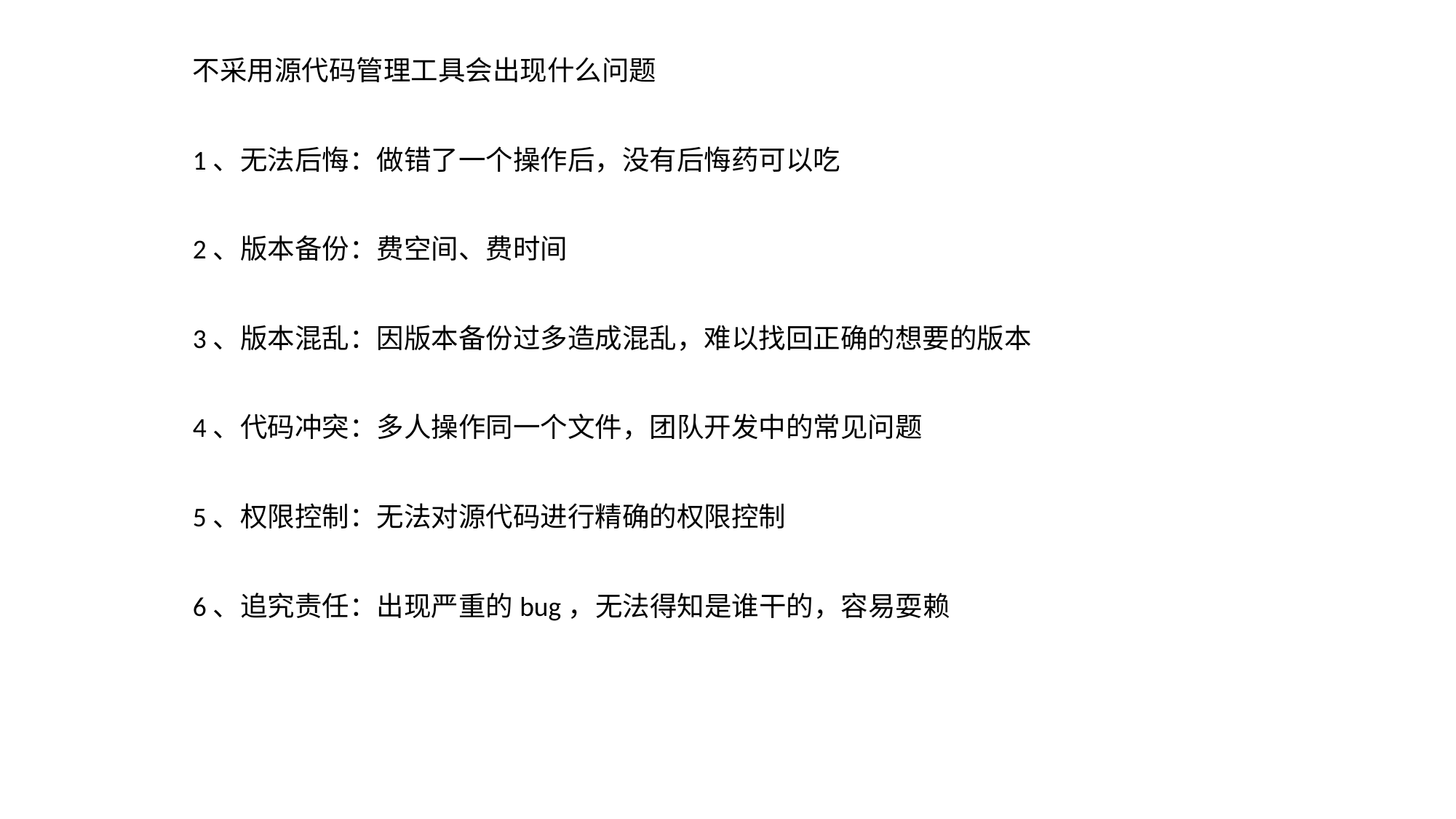

不采用源代码管理工具会出现什么问题

1、无法后悔：做错了一个操作后，没有后悔药可以吃

2、版本备份：费空间、费时间

3、版本混乱：因版本备份过多造成混乱，难以找回正确的想要的版本

4、代码冲突：多人操作同一个文件，团队开发中的常见问题

5、权限控制：无法对源代码进行精确的权限控制

6、追究责任：出现严重的bug，无法得知是谁干的，容易耍赖